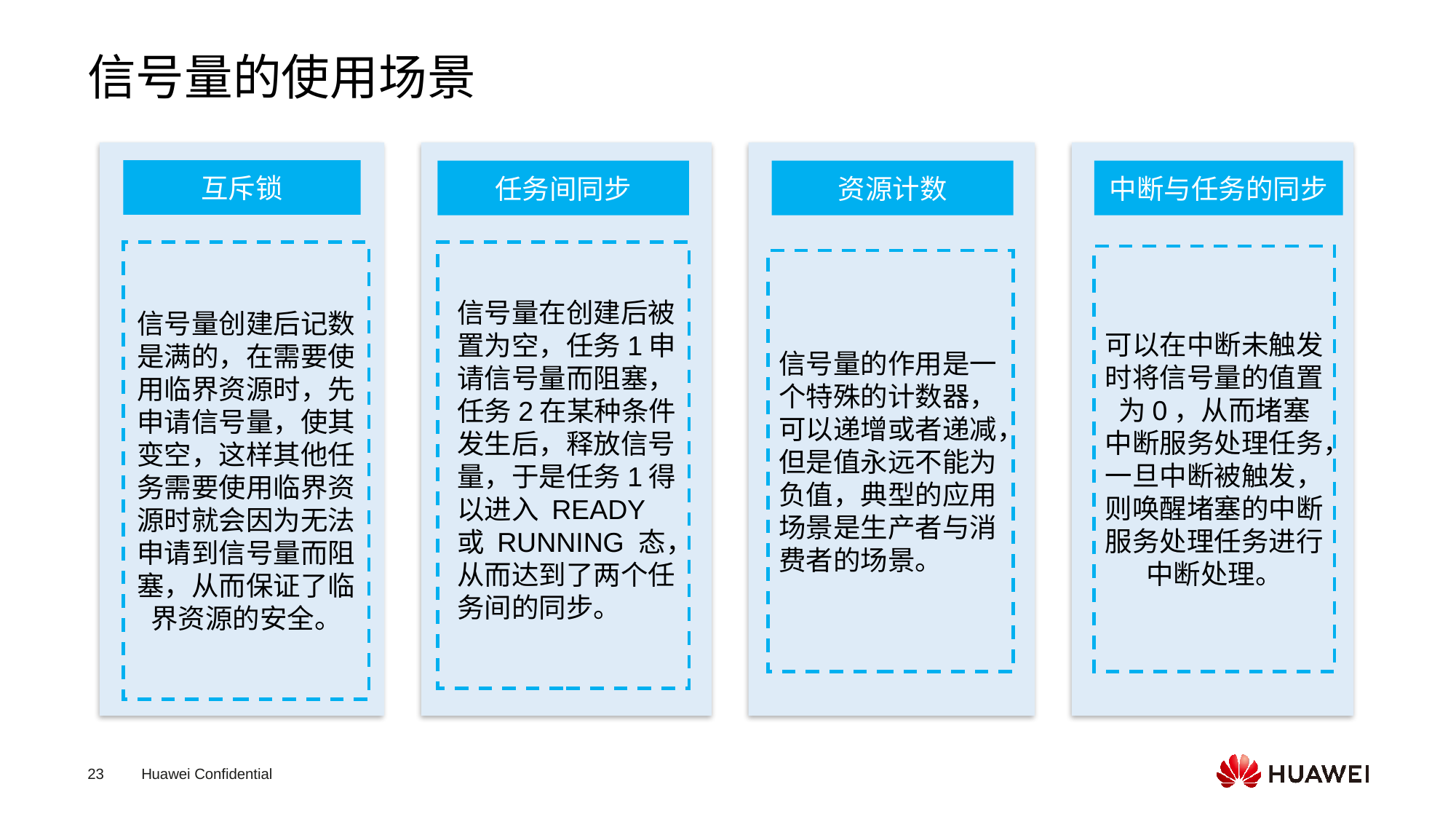

# 信号量的使用场景

互斥锁
信号量创建后记数是满的，在需要使用临界资源时，先申请信号量，使其变空，这样其他任务需要使用临界资源时就会因为无法申请到信号量而阻塞，从而保证了临界资源的安全。

任务间同步

资源计数
信号量的作用是一个特殊的计数器，可以递增或者递减，但是值永远不能为负值，典型的应用场景是生产者与消费者的场景。

中断与任务的同步
可以在中断未触发时将信号量的值置为0，从而堵塞中断服务处理任务，一旦中断被触发，则唤醒堵塞的中断服务处理任务进行中断处理。
信号量在创建后被置为空，任务1申请信号量而阻塞，任务2在某种条件发生后，释放信号量，于是任务1得以进入 READY 或 RUNNING 态，从而达到了两个任务间的同步。